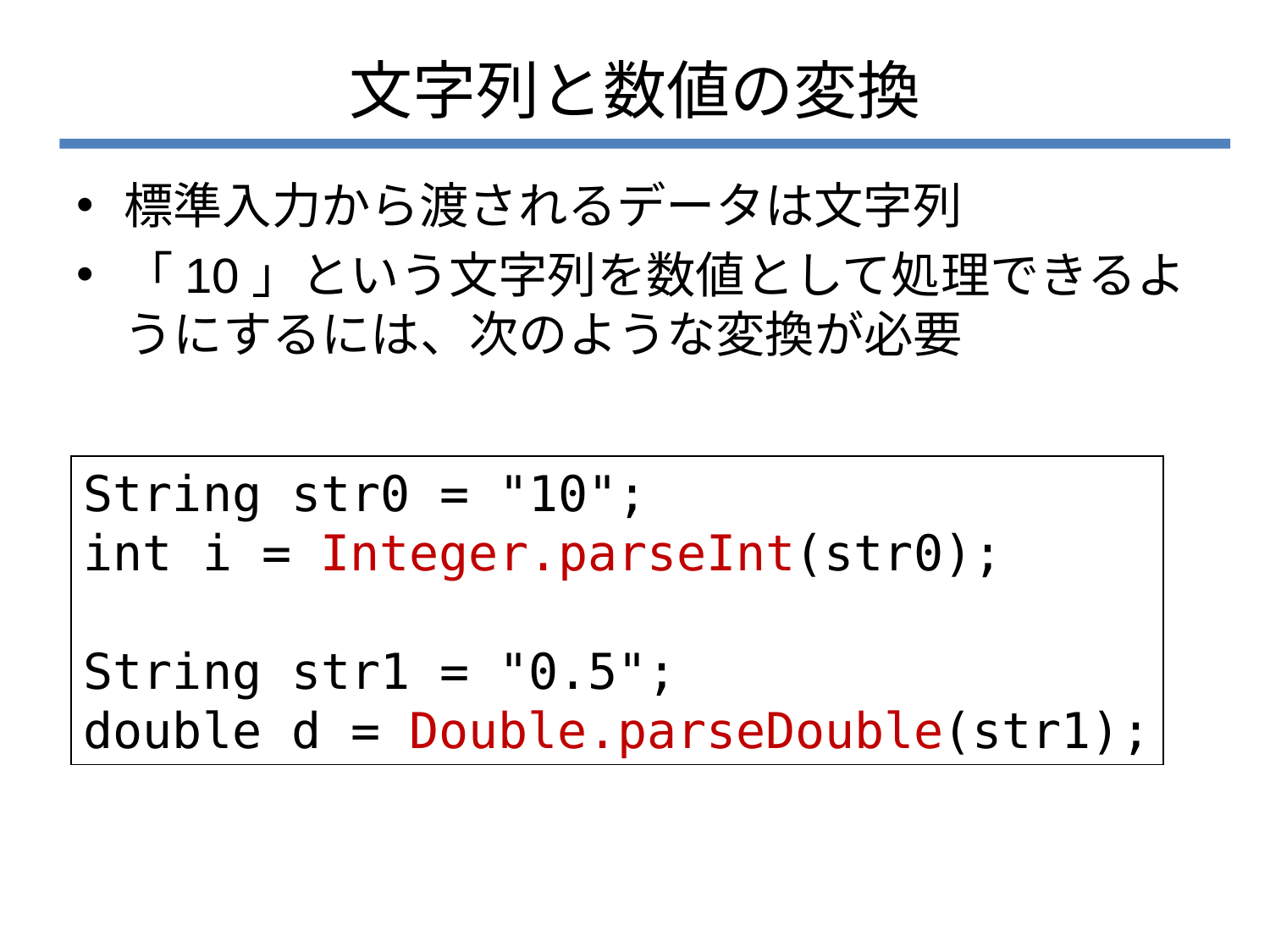

# 文字列と数値の変換
標準入力から渡されるデータは文字列
「10」という文字列を数値として処理できるようにするには、次のような変換が必要
String str0 = "10";
int i = Integer.parseInt(str0);

String str1 = "0.5";
double d = Double.parseDouble(str1);